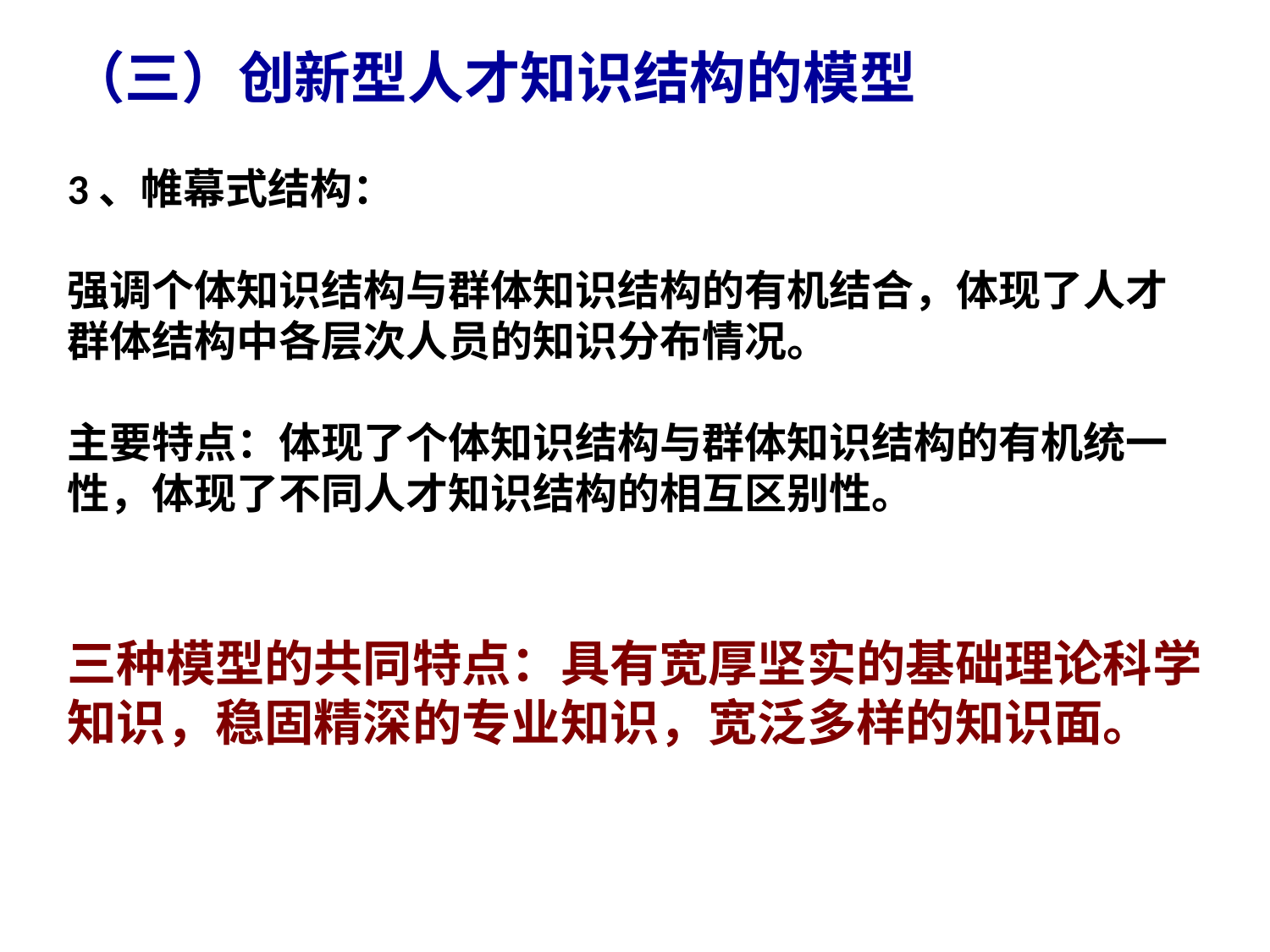

（三）创新型人才知识结构的模型
3、帷幕式结构：

强调个体知识结构与群体知识结构的有机结合，体现了人才群体结构中各层次人员的知识分布情况。

主要特点：体现了个体知识结构与群体知识结构的有机统一性，体现了不同人才知识结构的相互区别性。
三种模型的共同特点：具有宽厚坚实的基础理论科学知识，稳固精深的专业知识，宽泛多样的知识面。